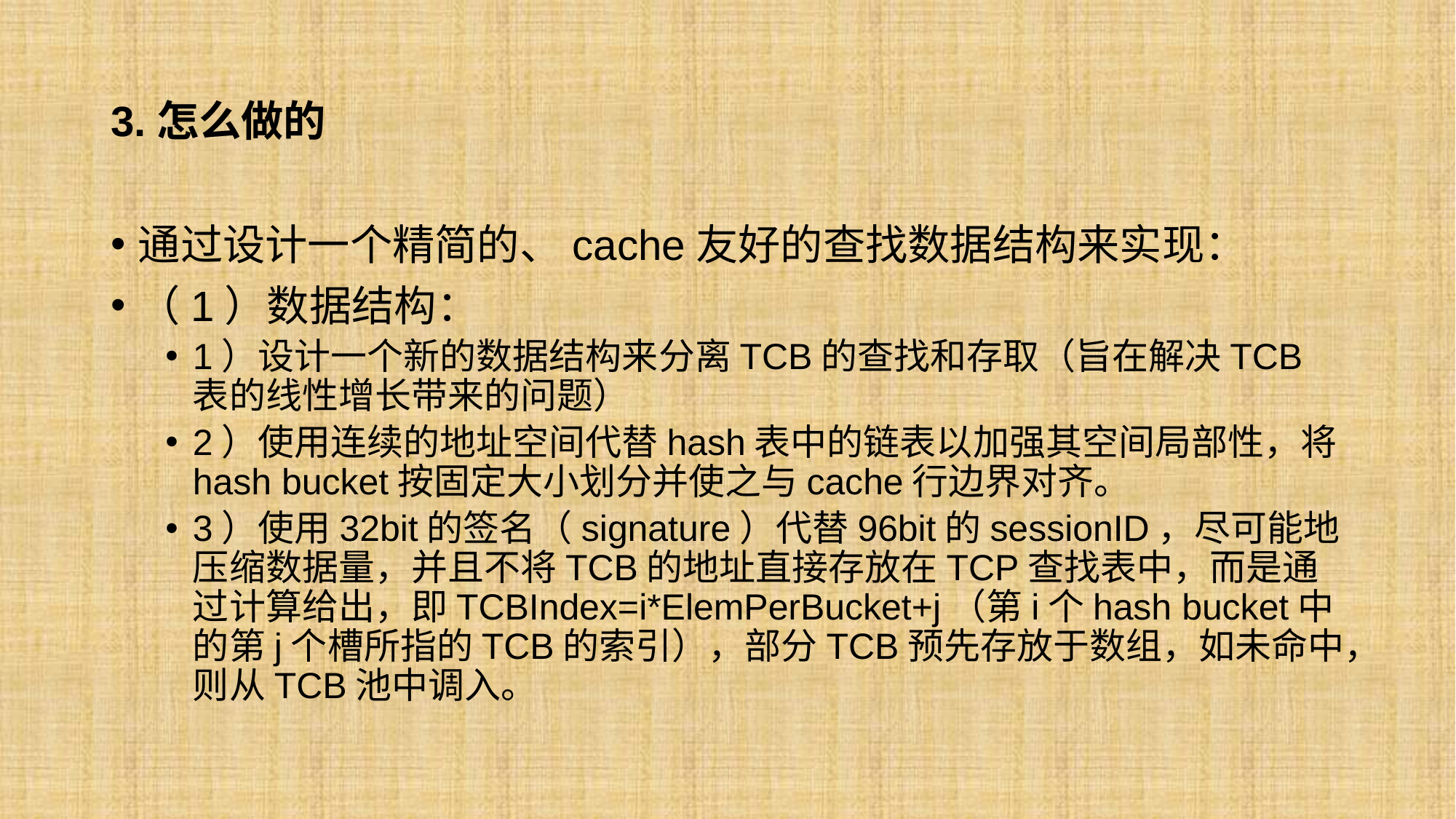

# 3.怎么做的
通过设计一个精简的、cache友好的查找数据结构来实现：
（1）数据结构：
1）设计一个新的数据结构来分离TCB的查找和存取（旨在解决TCB表的线性增长带来的问题）
2）使用连续的地址空间代替hash表中的链表以加强其空间局部性，将hash bucket按固定大小划分并使之与cache行边界对齐。
3）使用32bit的签名（signature）代替96bit的sessionID，尽可能地压缩数据量，并且不将TCB的地址直接存放在TCP查找表中，而是通过计算给出，即TCBIndex=i*ElemPerBucket+j（第i个hash bucket中的第j个槽所指的TCB的索引），部分TCB预先存放于数组，如未命中，则从TCB池中调入。